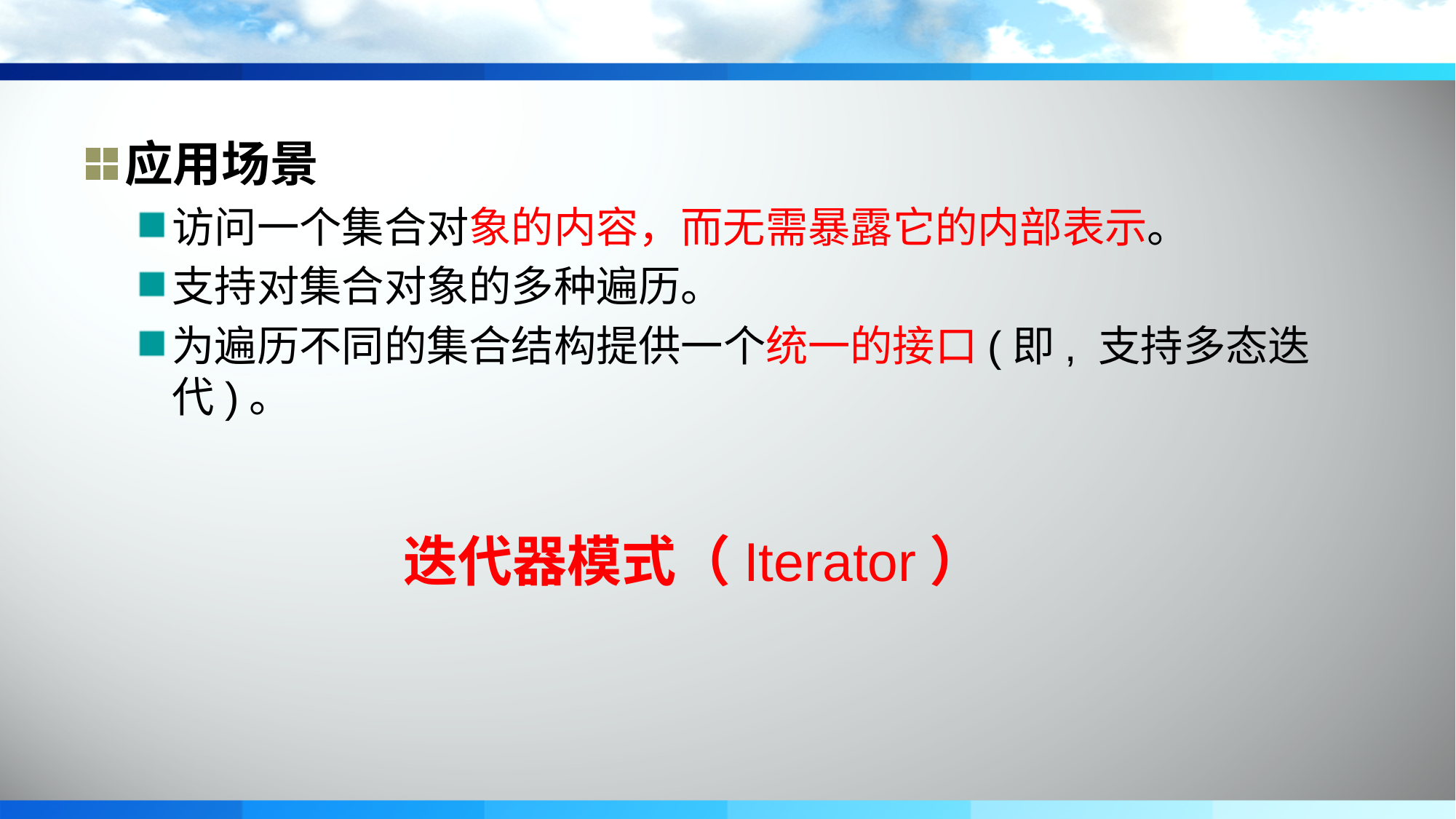

应用场景
访问一个集合对象的内容，而无需暴露它的内部表示。
支持对集合对象的多种遍历。
为遍历不同的集合结构提供一个统一的接口(即, 支持多态迭代)。
迭代器模式（Iterator）